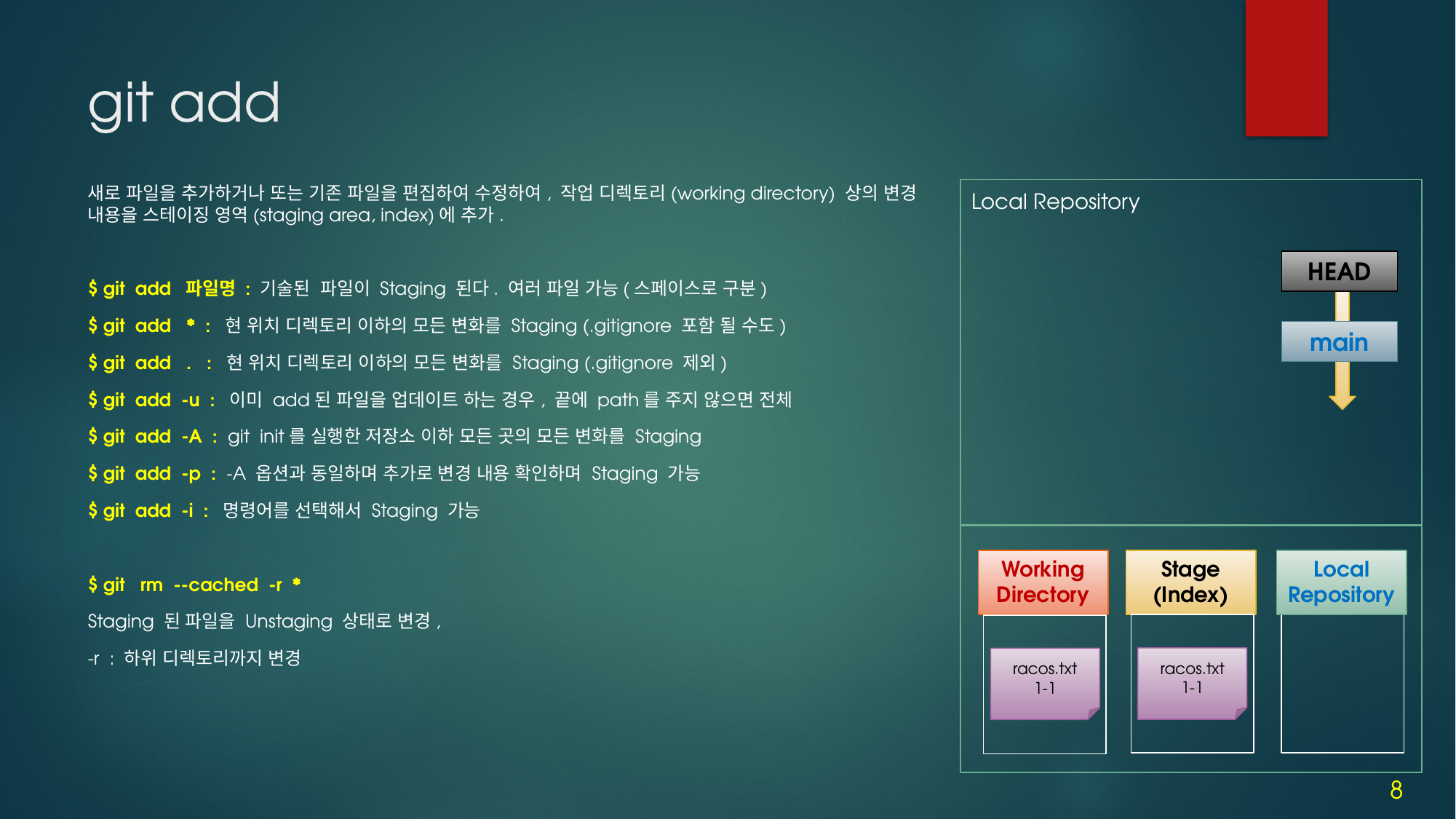

# git add
새로 파일을 추가하거나 또는 기존 파일을 편집하여 수정하여, 작업 디렉토리(working directory) 상의 변경 내용을 스테이징 영역(staging area, index)에 추가.

$ git  add  파일명 : 기술된  파일이 Staging 된다. 여러 파일 가능(스페이스로 구분)
$ git  add   *  :  현 위치 디렉토리 이하의 모든 변화를 Staging (.gitignore 포함 될 수도)
$ git  add   .   :  현 위치 디렉토리 이하의 모든 변화를 Staging (.gitignore 제외)
$ git  add  -u  :  이미 add된 파일을 업데이트 하는 경우, 끝에 path를 주지 않으면 전체
$ git  add  -A  :  git  init를 실행한 저장소 이하 모든 곳의 모든 변화를 Staging
$ git  add  -p  :  -A 옵션과 동일하며 추가로 변경 내용 확인하며 Staging 가능
$ git  add  -i  :  명령어를 선택해서 Staging 가능

$ git   rm  --cached  -r  *
Staging 된 파일을 Unstaging 상태로 변경,
-r  : 하위 디렉토리까지 변경

Local Repository
HEAD

main

Working Directory
Stage
(Index)
Local Repository

racos.txt
1-1
racos.txt
1-1
8